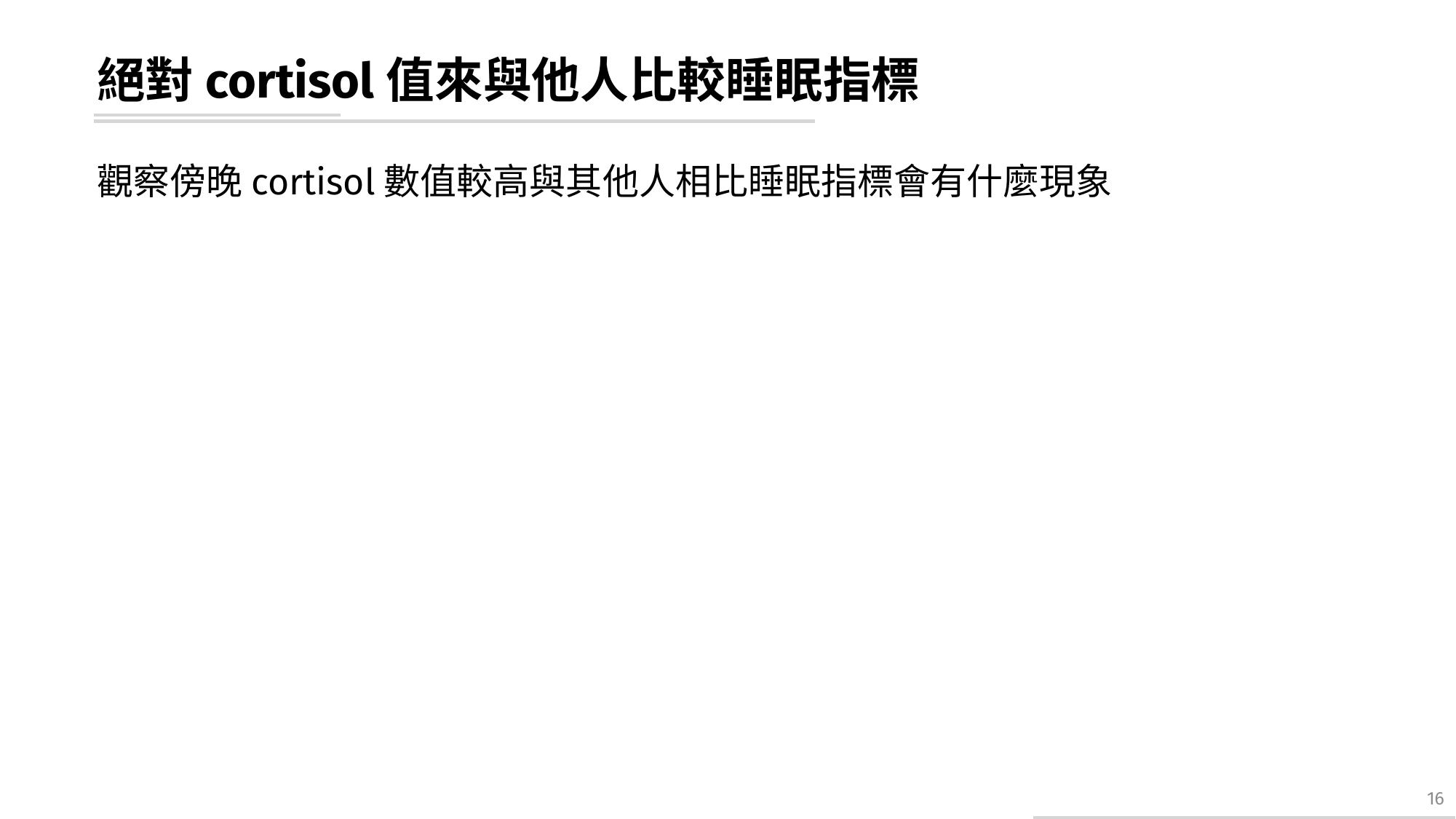

# 絕對cortisol值來與他人比較睡眠指標
觀察傍晚cortisol數值較高與其他人相比睡眠指標會有什麼現象
16